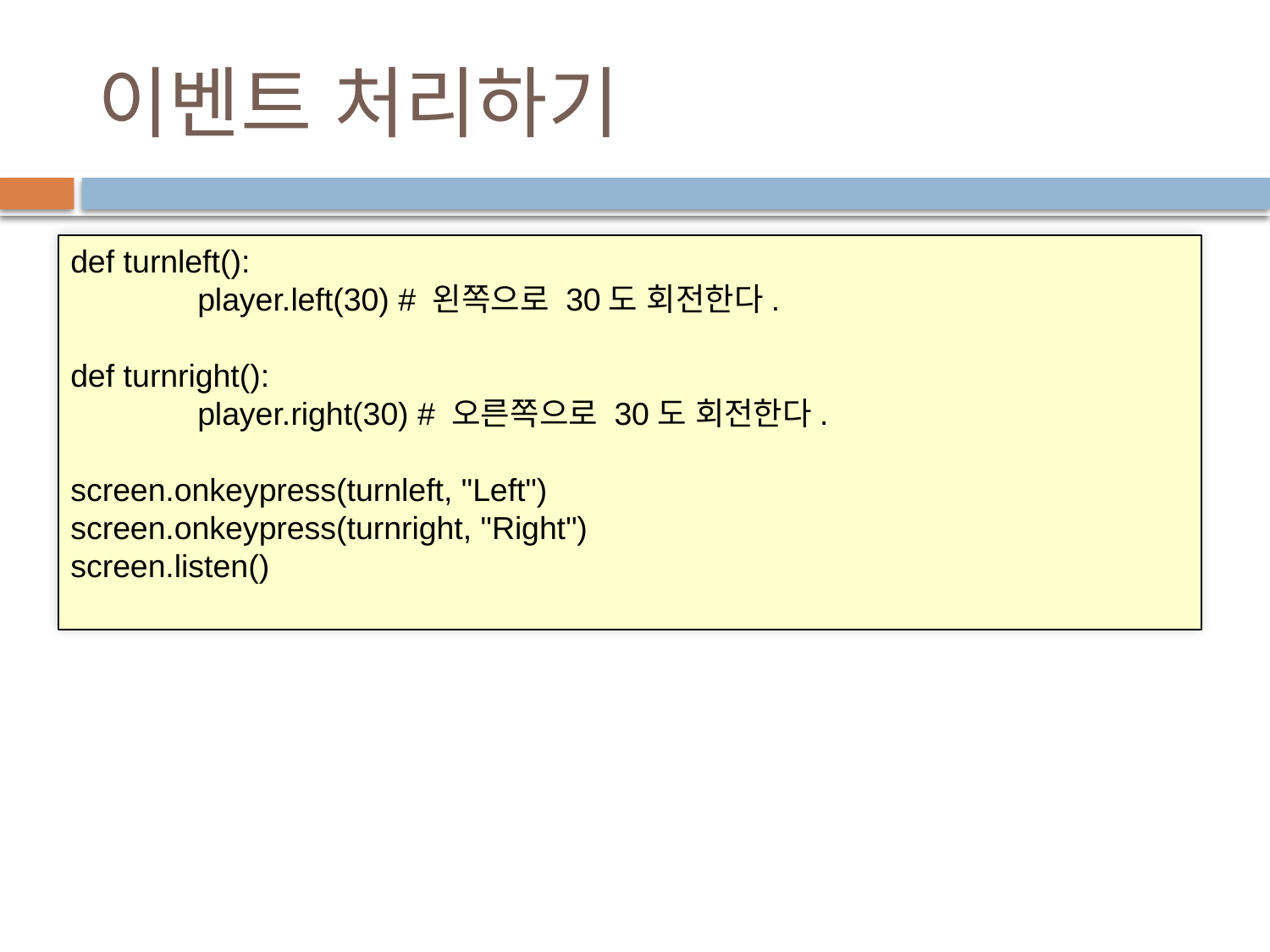

# 이벤트 처리하기
def turnleft():
	player.left(30) # 왼쪽으로 30도 회전한다.

def turnright():
	player.right(30) # 오른쪽으로 30도 회전한다.

screen.onkeypress(turnleft, "Left")
screen.onkeypress(turnright, "Right")
screen.listen()